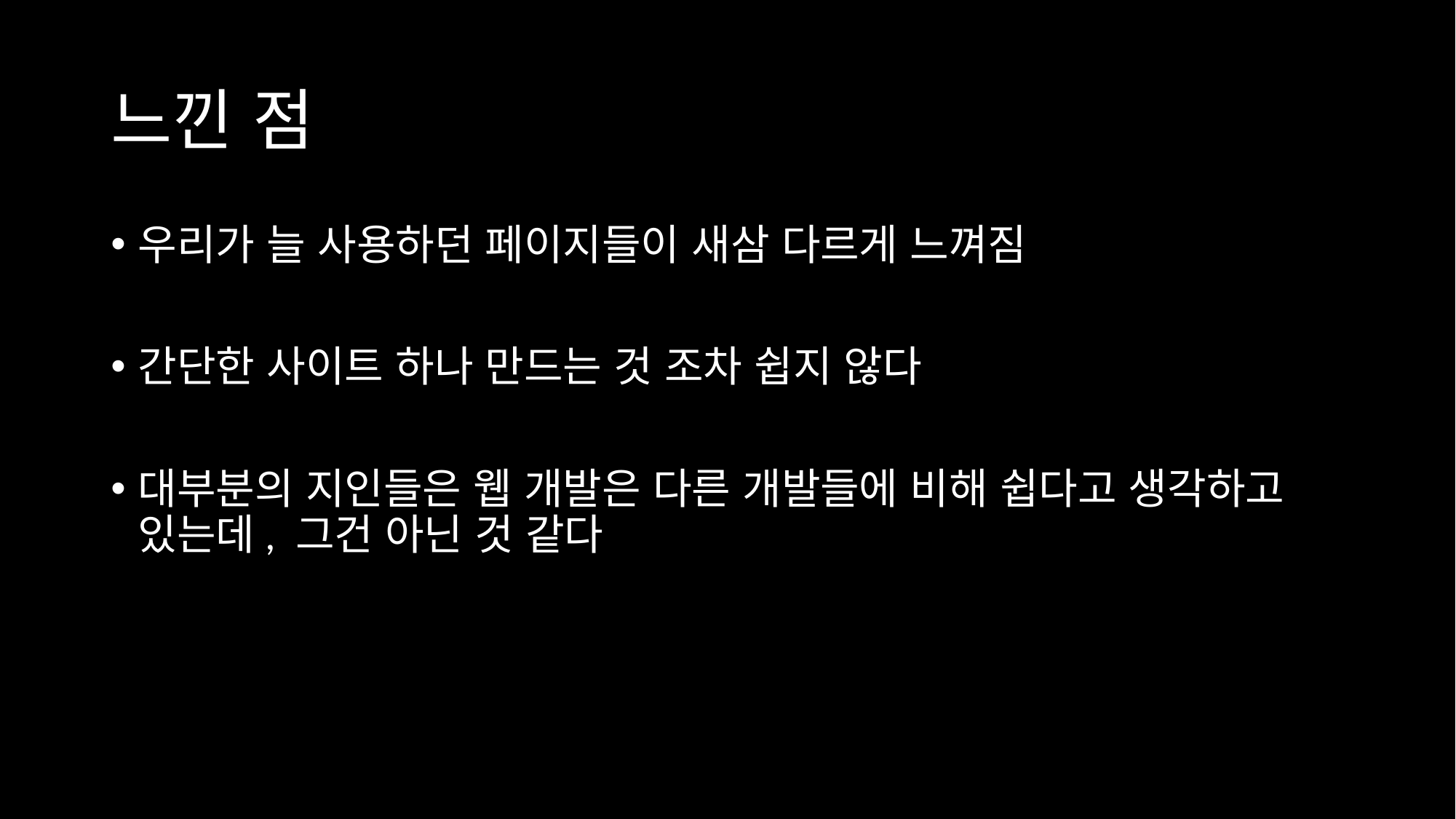

# 느낀 점
우리가 늘 사용하던 페이지들이 새삼 다르게 느껴짐

간단한 사이트 하나 만드는 것 조차 쉽지 않다

대부분의 지인들은 웹 개발은 다른 개발들에 비해 쉽다고 생각하고 있는데, 그건 아닌 것 같다